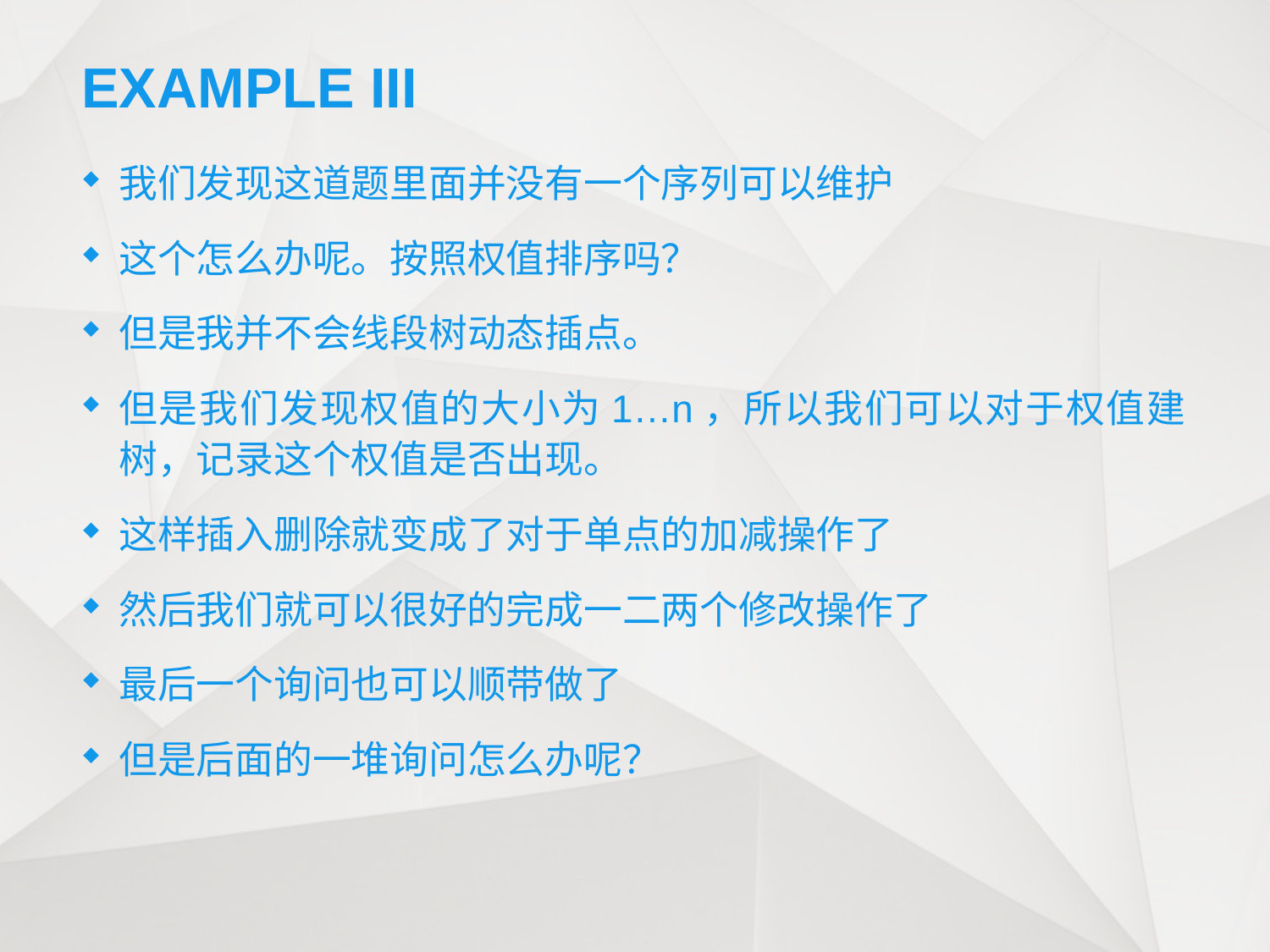

# EXAMPLE III
我们发现这道题里面并没有一个序列可以维护
这个怎么办呢。按照权值排序吗？
但是我并不会线段树动态插点。
但是我们发现权值的大小为1…n，所以我们可以对于权值建树，记录这个权值是否出现。
这样插入删除就变成了对于单点的加减操作了
然后我们就可以很好的完成一二两个修改操作了
最后一个询问也可以顺带做了
但是后面的一堆询问怎么办呢？